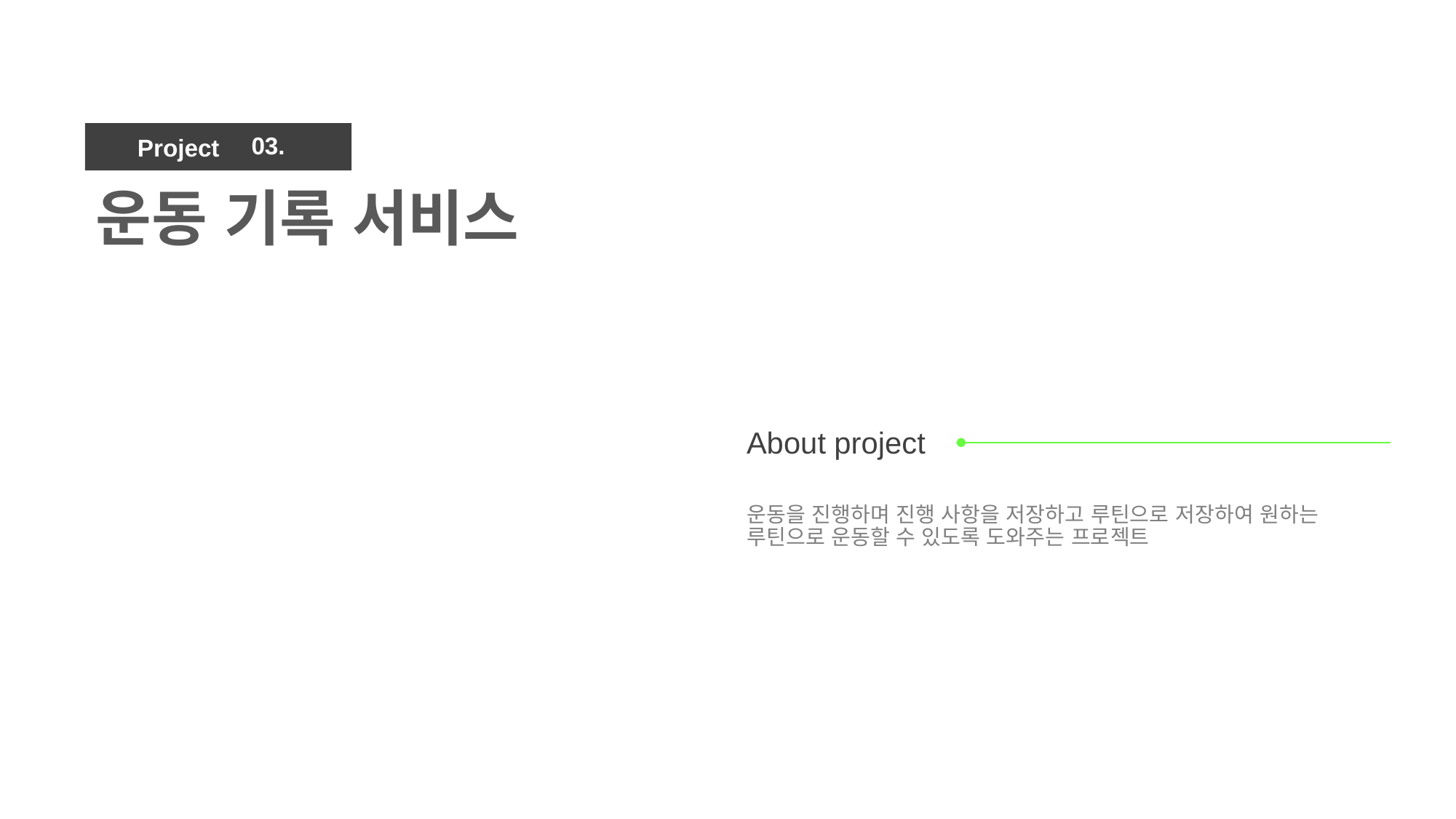

03.
운동 기록 서비스
운동을 진행하며 진행 사항을 저장하고 루틴으로 저장하여 원하는 루틴으로 운동할 수 있도록 도와주는 프로젝트